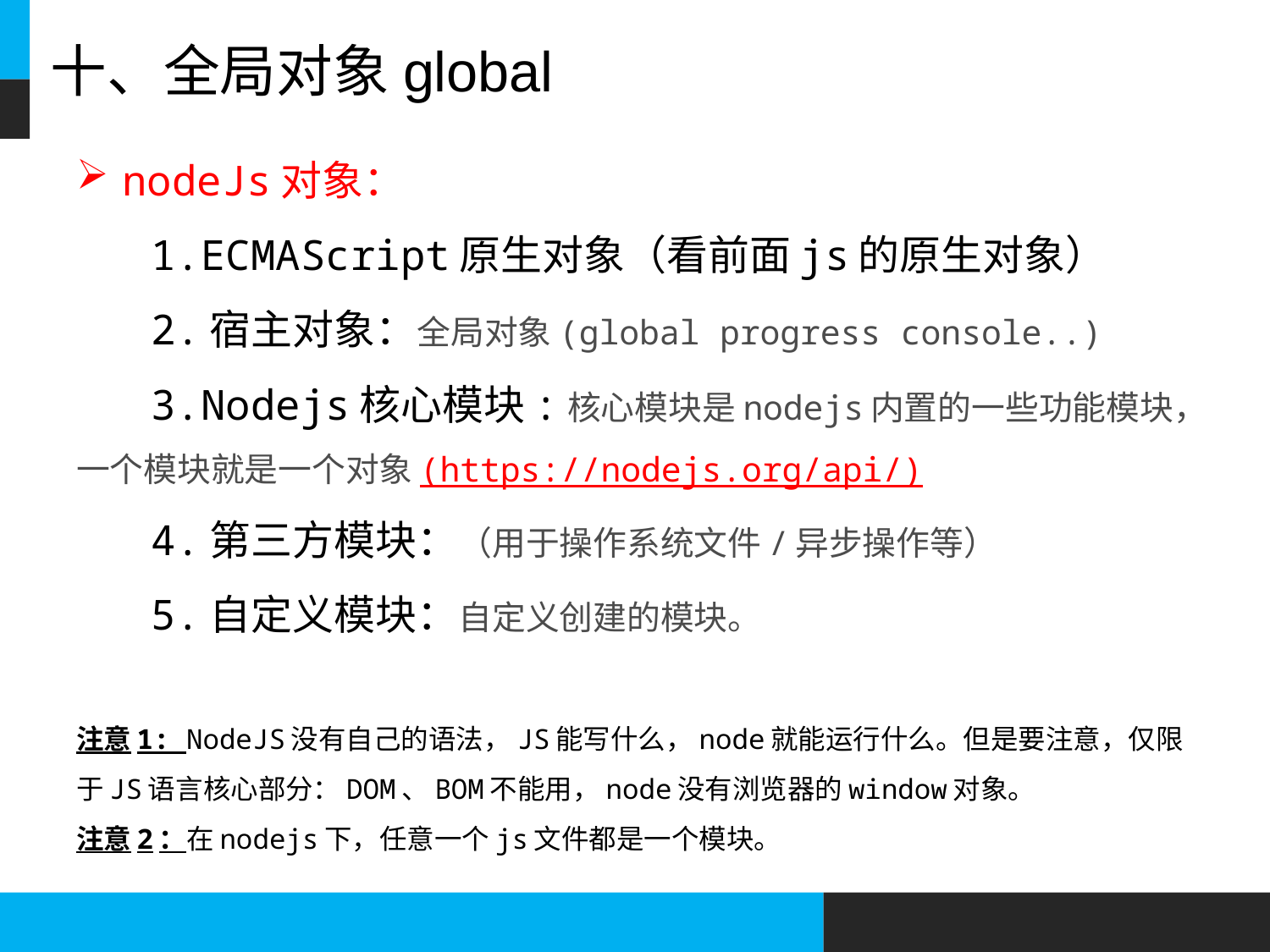

# 十、全局对象global
nodeJs对象：
   1.ECMAScript原生对象（看前面js的原生对象）
   2.宿主对象：全局对象(global progress console..)
   3.Nodejs核心模块:核心模块是nodejs内置的一些功能模块，一个模块就是一个对象(https://nodejs.org/api/)
   4.第三方模块：（用于操作系统文件/异步操作等）
   5.自定义模块：自定义创建的模块。

注意1: NodeJS没有自己的语法，JS能写什么，node就能运行什么。但是要注意，仅限于JS语言核心部分：DOM、BOM不能用，node没有浏览器的window对象。
注意2：在nodejs下，任意一个js文件都是一个模块。